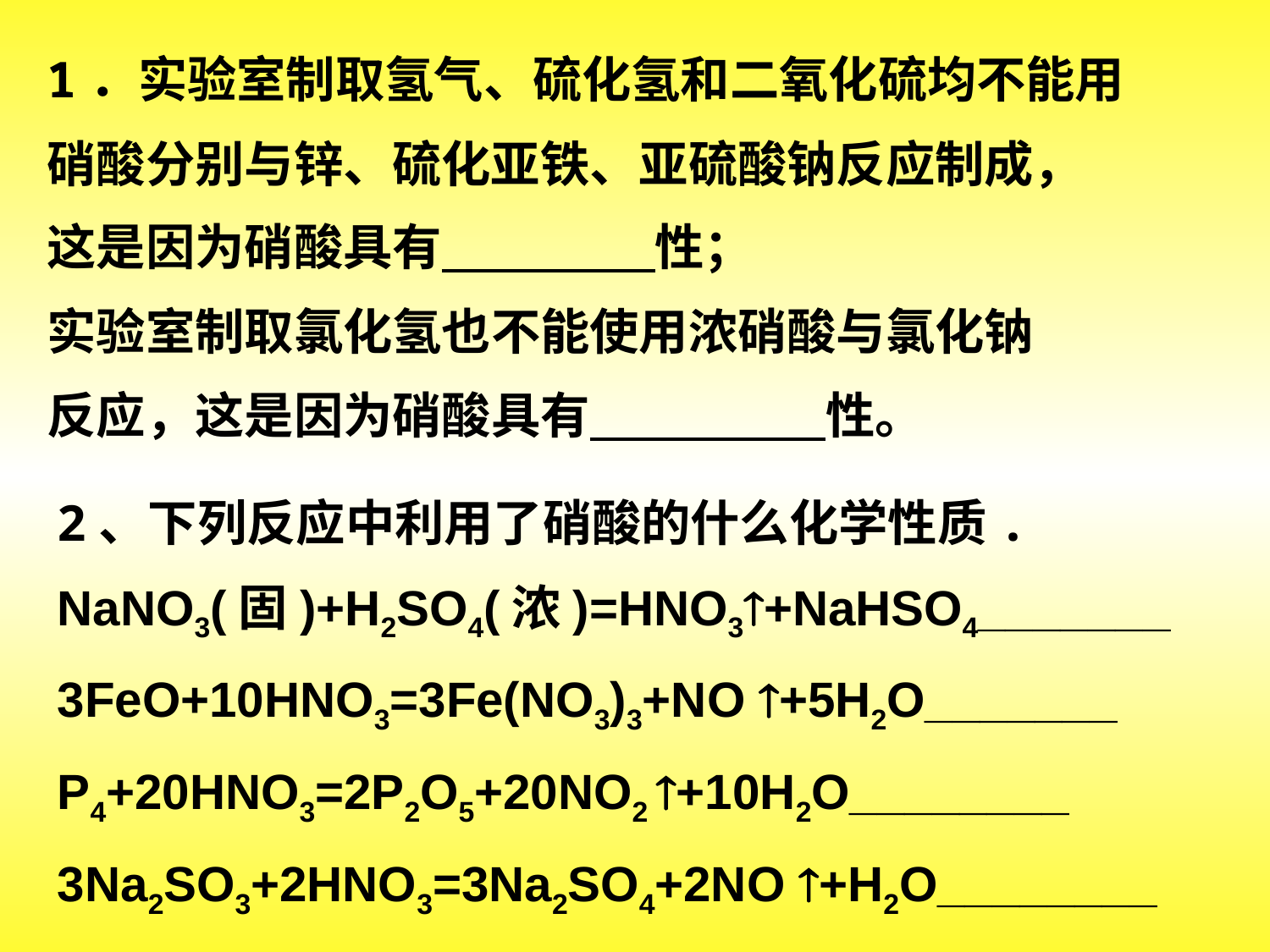

1．实验室制取氢气、硫化氢和二氧化硫均不能用
硝酸分别与锌、硫化亚铁、亚硫酸钠反应制成，
这是因为硝酸具有                   性；
实验室制取氯化氢也不能使用浓硝酸与氯化钠
反应，这是因为硝酸具有                     性。
2、下列反应中利用了硝酸的什么化学性质.
NaNO3(固)+H2SO4(浓)=HNO3↑+NaHSO4_______
3FeO+10HNO3=3Fe(NO3)3+NO ↑+5H2O_______
P4+20HNO3=2P2O5+20NO2 ↑+10H2O________
3Na2SO3+2HNO3=3Na2SO4+2NO ↑+H2O________